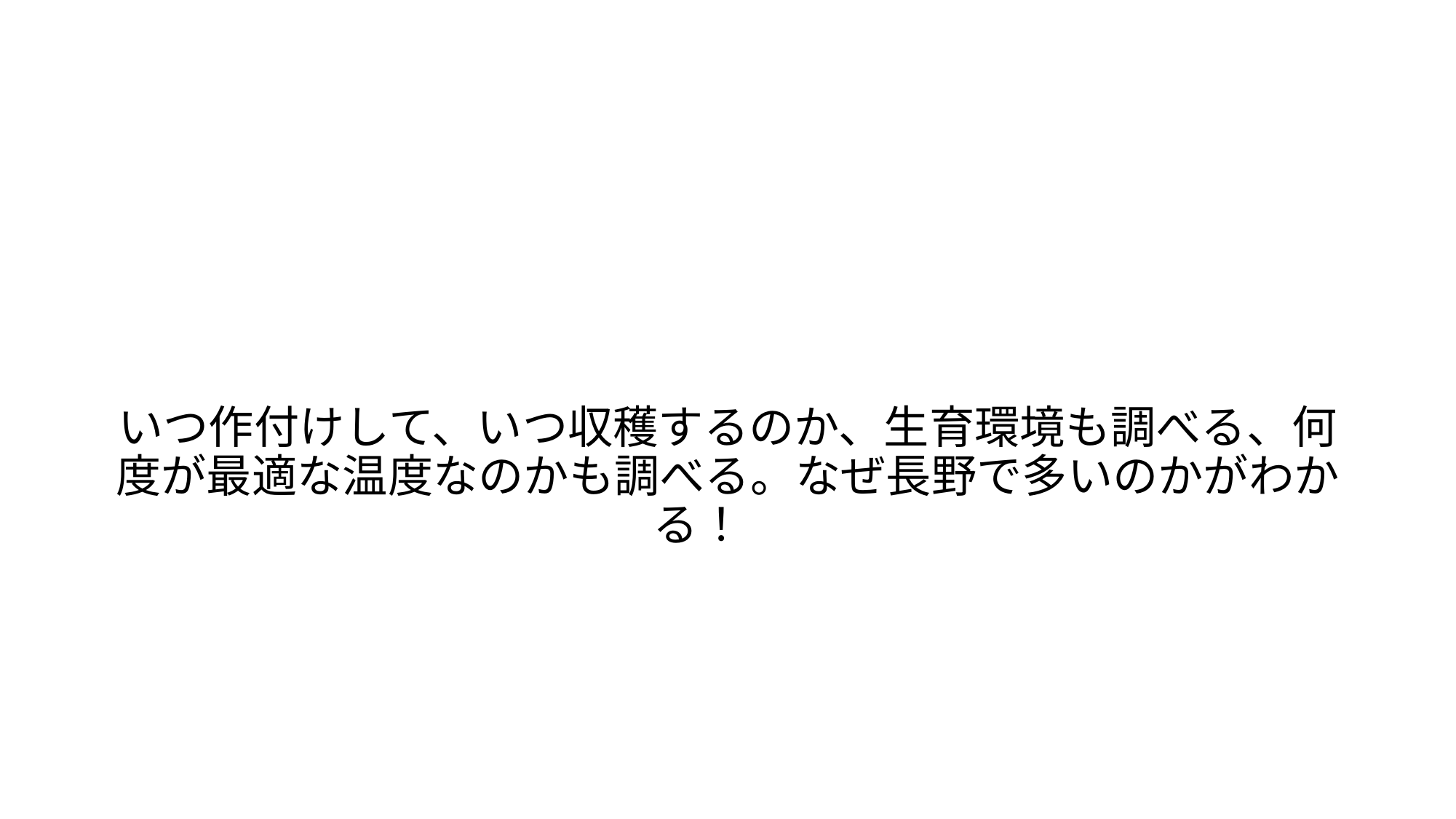

# いつ作付けして、いつ収穫するのか、生育環境も調べる、何度が最適な温度なのかも調べる。なぜ長野で多いのかがわかる！